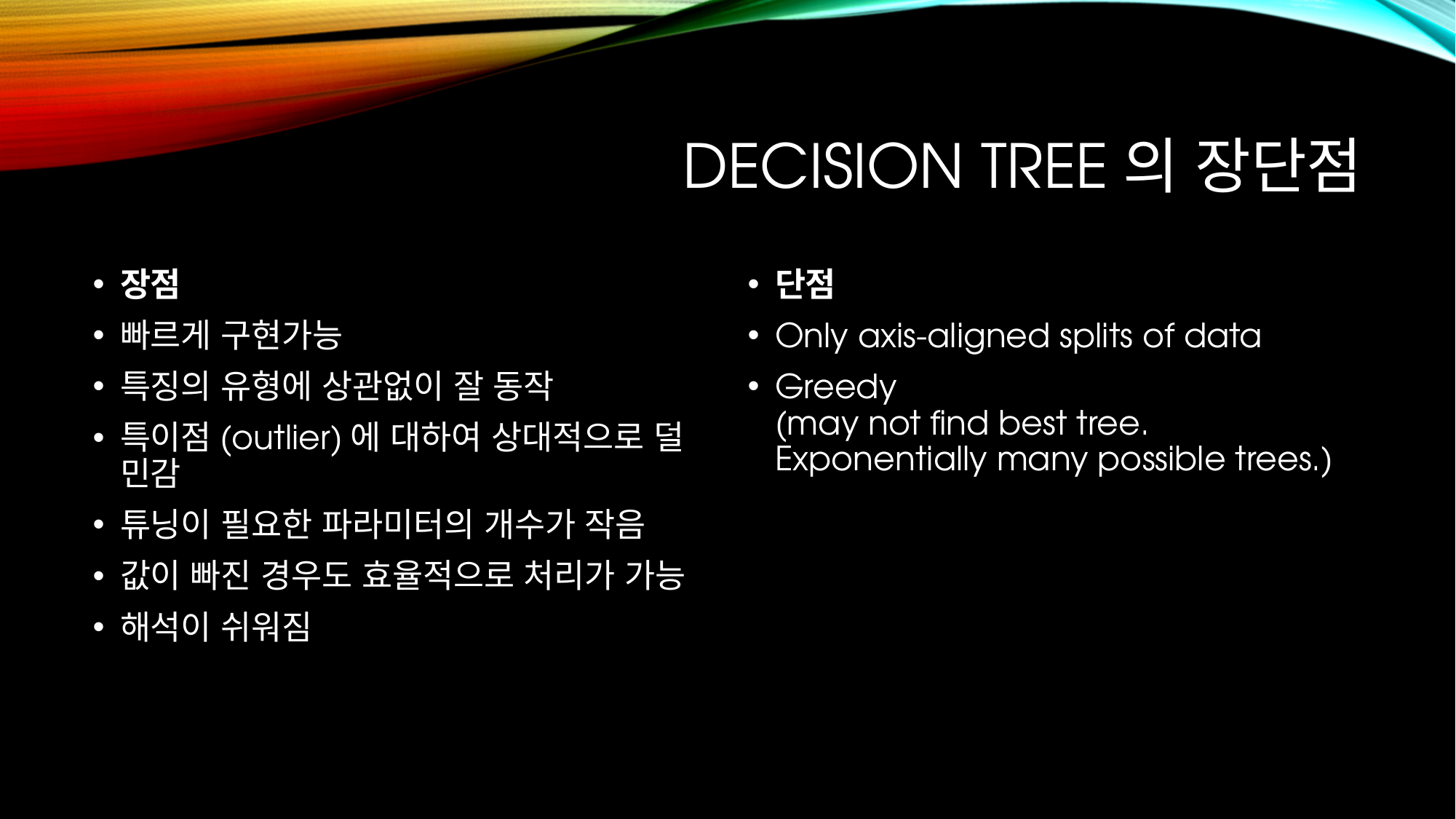

# Decision Tree의 장단점
장점
빠르게 구현가능
특징의 유형에 상관없이 잘 동작
특이점(outlier)에 대하여 상대적으로 덜 민감
튜닝이 필요한 파라미터의 개수가 작음
값이 빠진 경우도 효율적으로 처리가 가능
해석이 쉬워짐
단점
Only axis-aligned splits of data
Greedy
(may not find best tree. Exponentially many possible trees.)